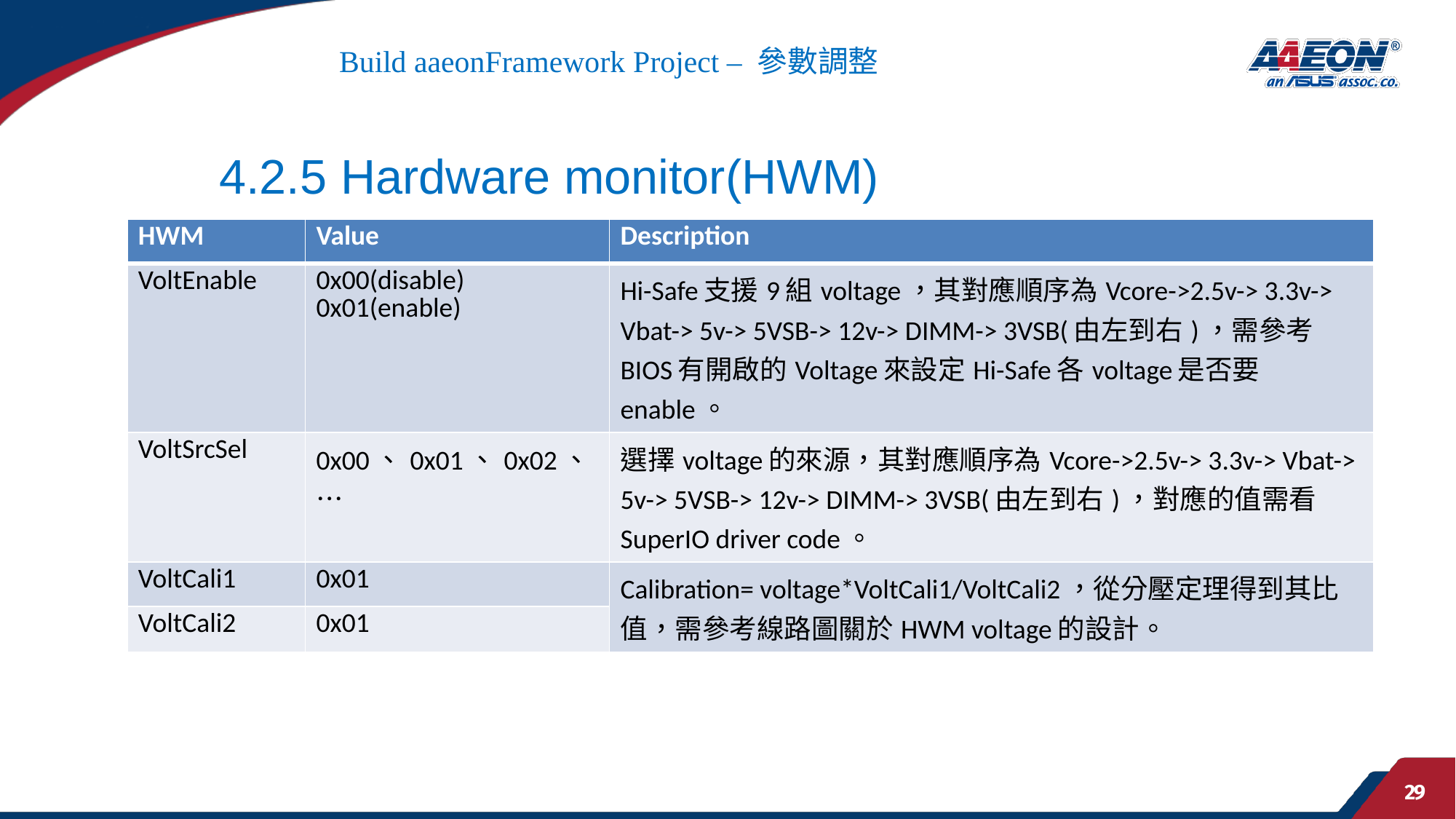

# Build aaeonFramework Project – 參數調整
4.2.5 Hardware monitor(HWM)

| HWM | Value | Description |
| --- | --- | --- |
| VoltEnable | 0x00(disable) 0x01(enable) | Hi-Safe支援9組voltage，其對應順序為Vcore->2.5v-> 3.3v-> Vbat-> 5v-> 5VSB-> 12v-> DIMM-> 3VSB(由左到右)，需參考BIOS有開啟的Voltage來設定Hi-Safe各voltage是否要enable。 |
| VoltSrcSel | 0x00、0x01、0x02、… | 選擇voltage的來源，其對應順序為Vcore->2.5v-> 3.3v-> Vbat-> 5v-> 5VSB-> 12v-> DIMM-> 3VSB(由左到右)，對應的值需看SuperIO driver code。 |
| VoltCali1 | 0x01 | Calibration= voltage\*VoltCali1/VoltCali2，從分壓定理得到其比值，需參考線路圖關於HWM voltage的設計。 |
| VoltCali2 | 0x01 |  |
29